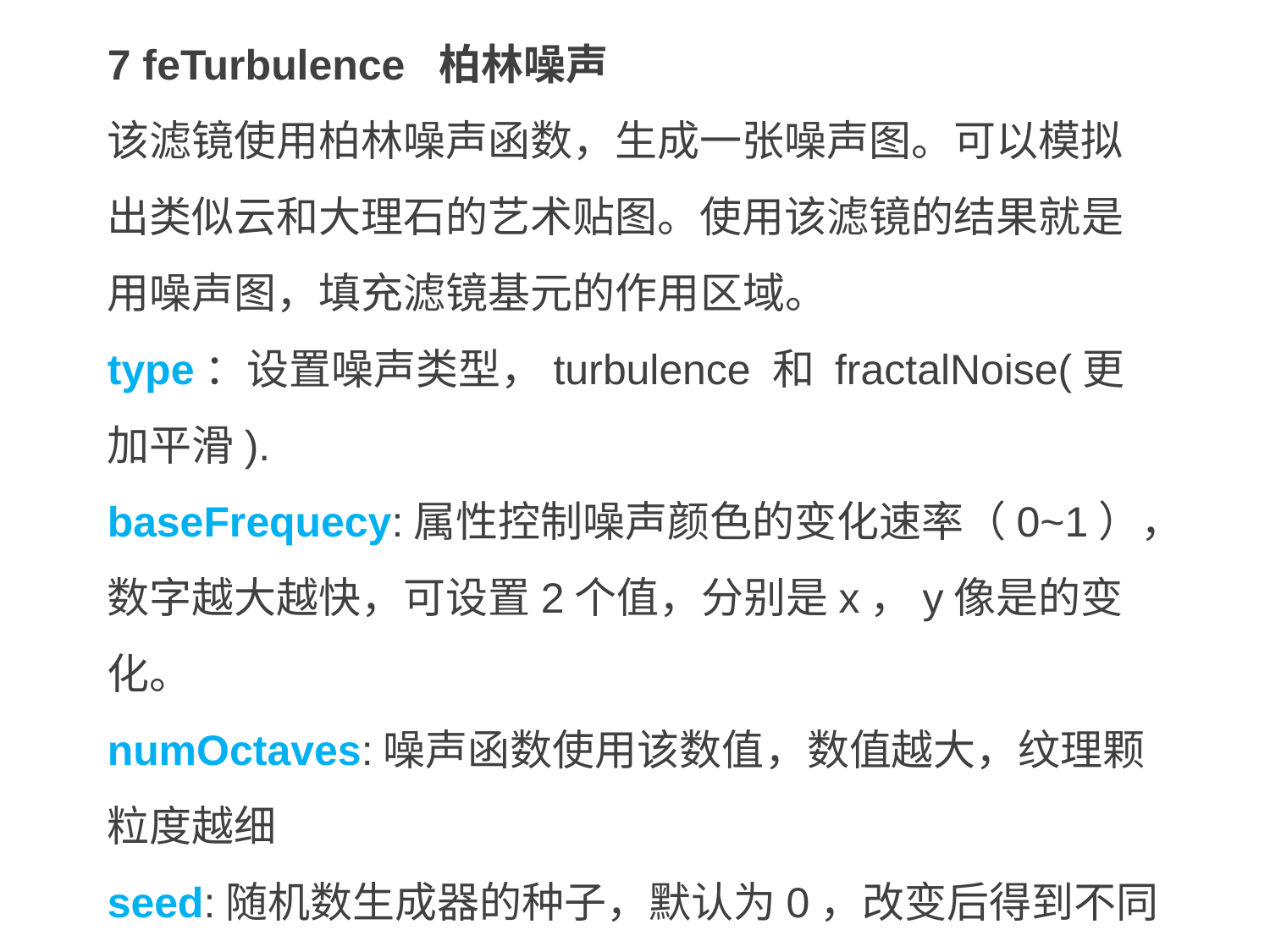

7 feTurbulence  柏林噪声
该滤镜使用柏林噪声函数，生成一张噪声图。可以模拟出类似云和大理石的艺术贴图。使用该滤镜的结果就是用噪声图，填充滤镜基元的作用区域。
type：设置噪声类型，turbulence 和 fractalNoise(更加平滑).
baseFrequecy:属性控制噪声颜色的变化速率（0~1），数字越大越快，可设置2个值，分别是x，y像是的变化。
numOctaves:噪声函数使用该数值，数值越大，纹理颗粒度越细
seed:随机数生成器的种子，默认为0，改变后得到不同的噪声